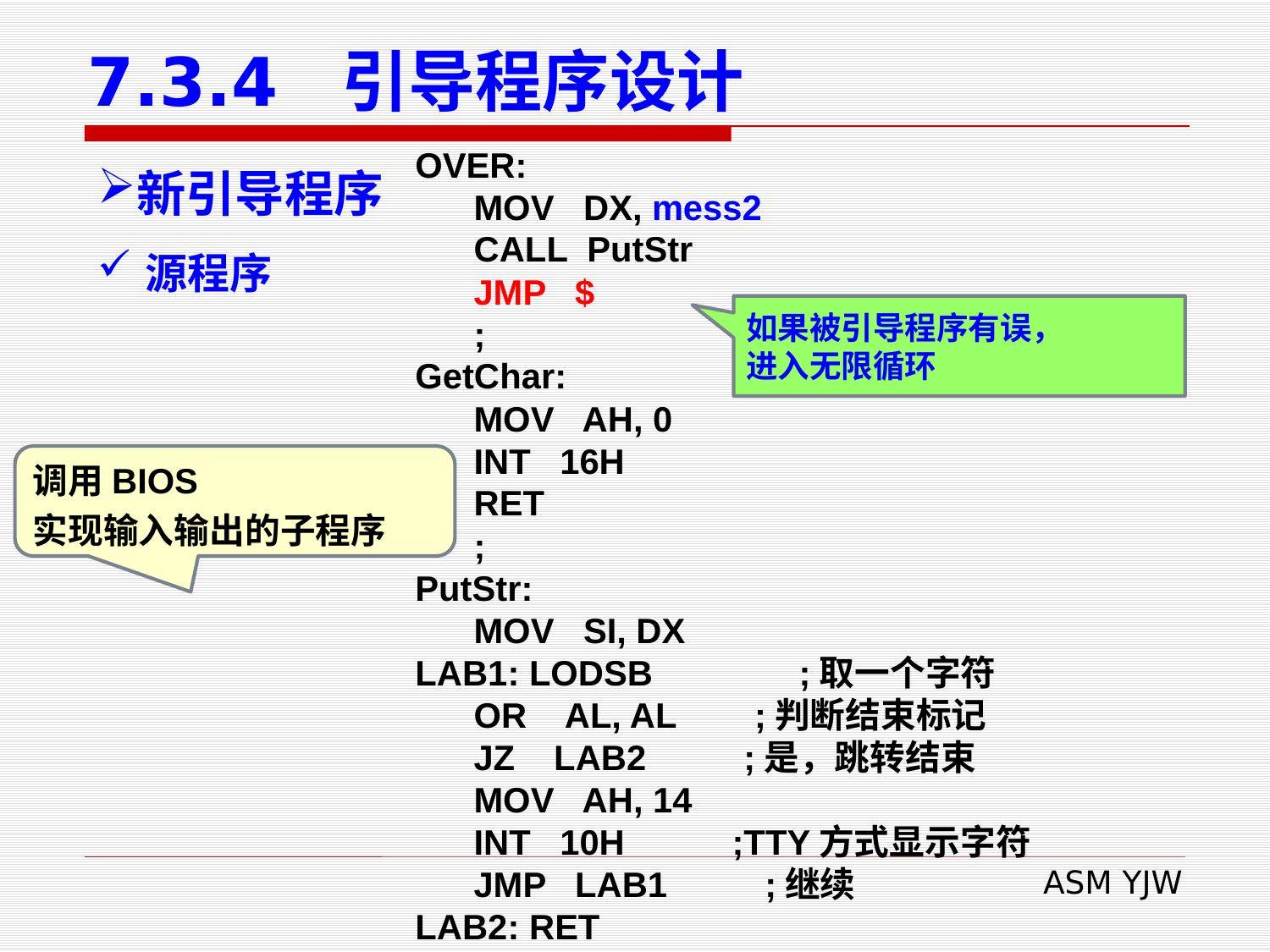

# 7.3.4  引导程序设计
OVER:
      MOV   DX, mess2
      CALL  PutStr
      JMP   $
      ;
GetChar:
      MOV   AH, 0
      INT   16H
      RET
      ;
PutStr:
      MOV   SI, DX
LAB1: LODSB               ;取一个字符
      OR    AL, AL        ;判断结束标记
      JZ    LAB2          ;是，跳转结束
      MOV   AH, 14
      INT   10H           ;TTY方式显示字符
      JMP   LAB1          ;继续
LAB2: RET
新引导程序
源程序
如果被引导程序有误，
进入无限循环
调用BIOS
实现输入输出的子程序